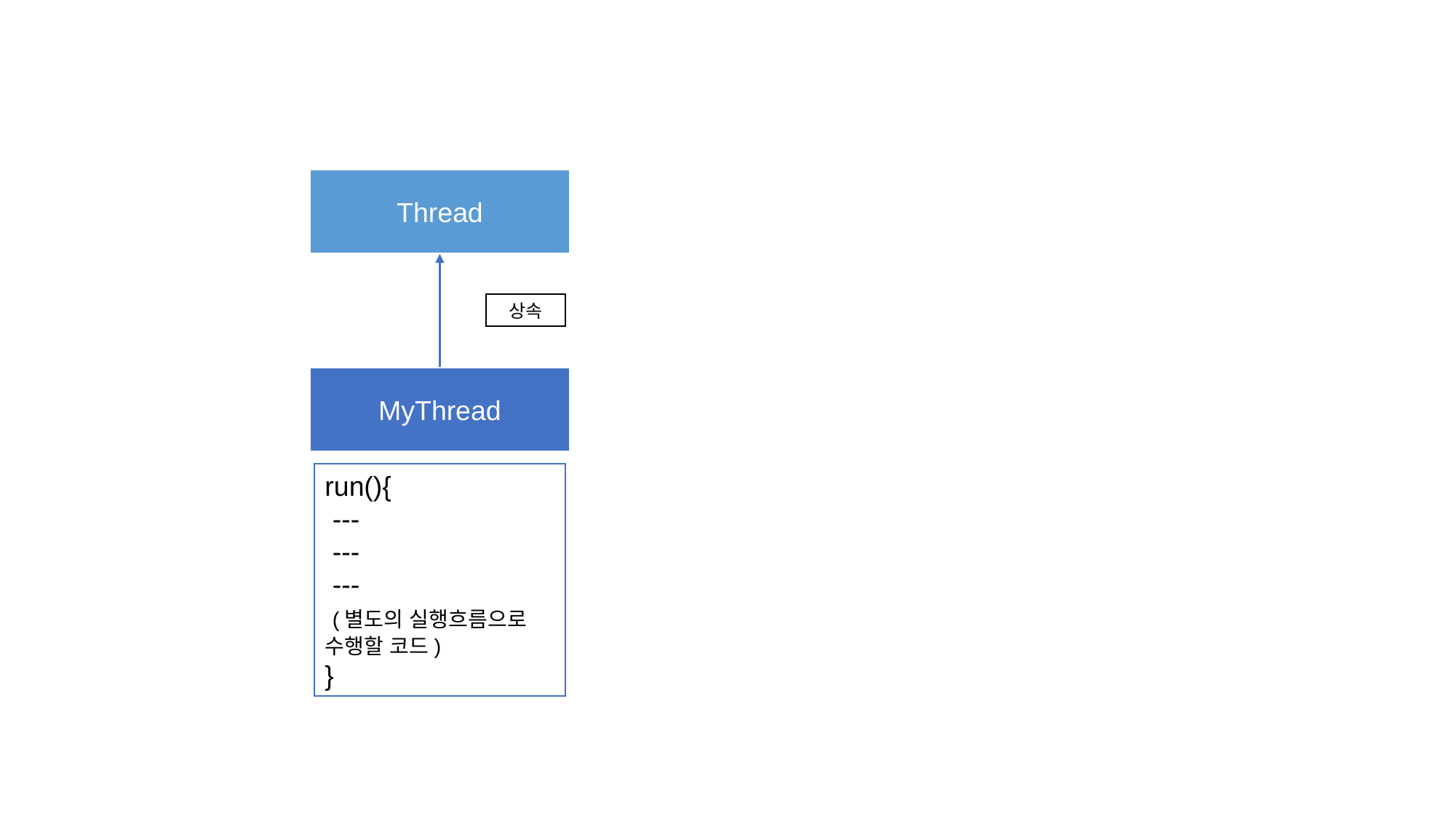

Thread
상속
MyThread
run(){
 ---
 ---
 ---
 (별도의 실행흐름으로 수행할 코드)
}